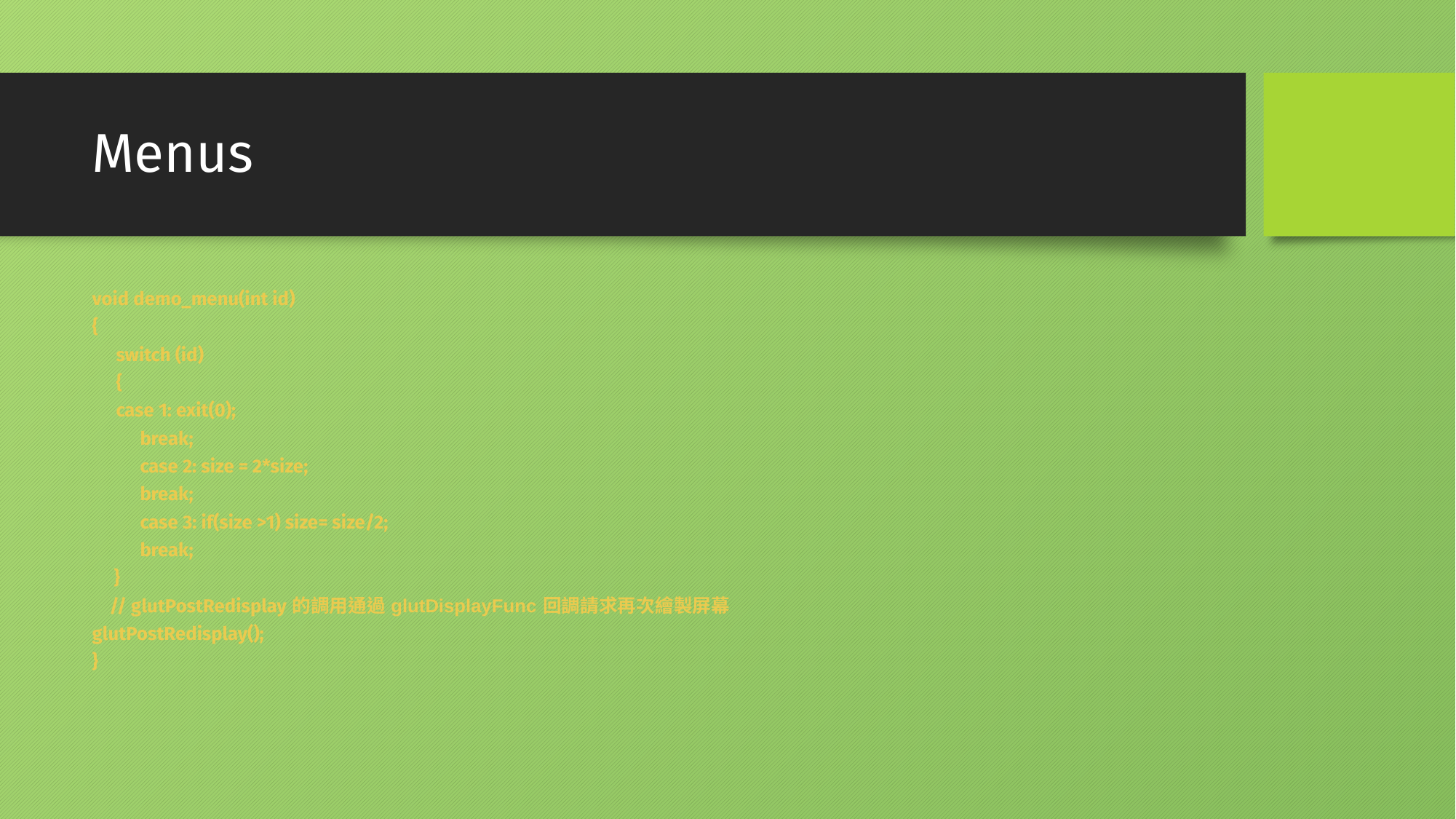

# Menus
void demo_menu(int id)
{
	switch (id)
	{
		case 1: exit(0);
       	break;
      	case 2: size = 2*size;
      	break;
      	case 3: if(size >1) size= size/2;
       	break;
     }
    // glutPostRedisplay 的調用通過 glutDisplayFunc 回調請求再次繪製屏幕
glutPostRedisplay();
}